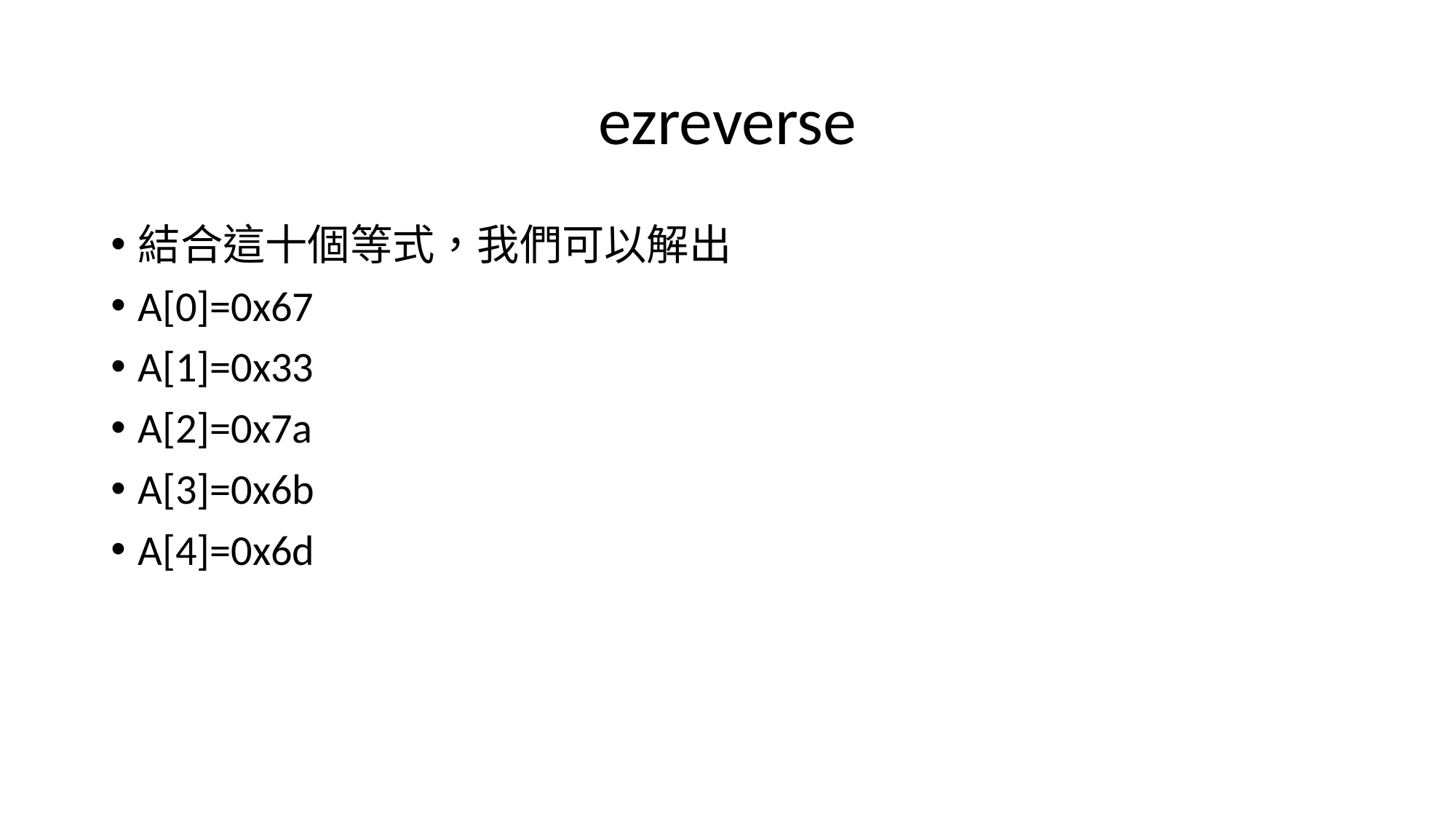

# ezreverse
結合這十個等式，我們可以解出
A[0]=0x67
A[1]=0x33
A[2]=0x7a
A[3]=0x6b
A[4]=0x6d